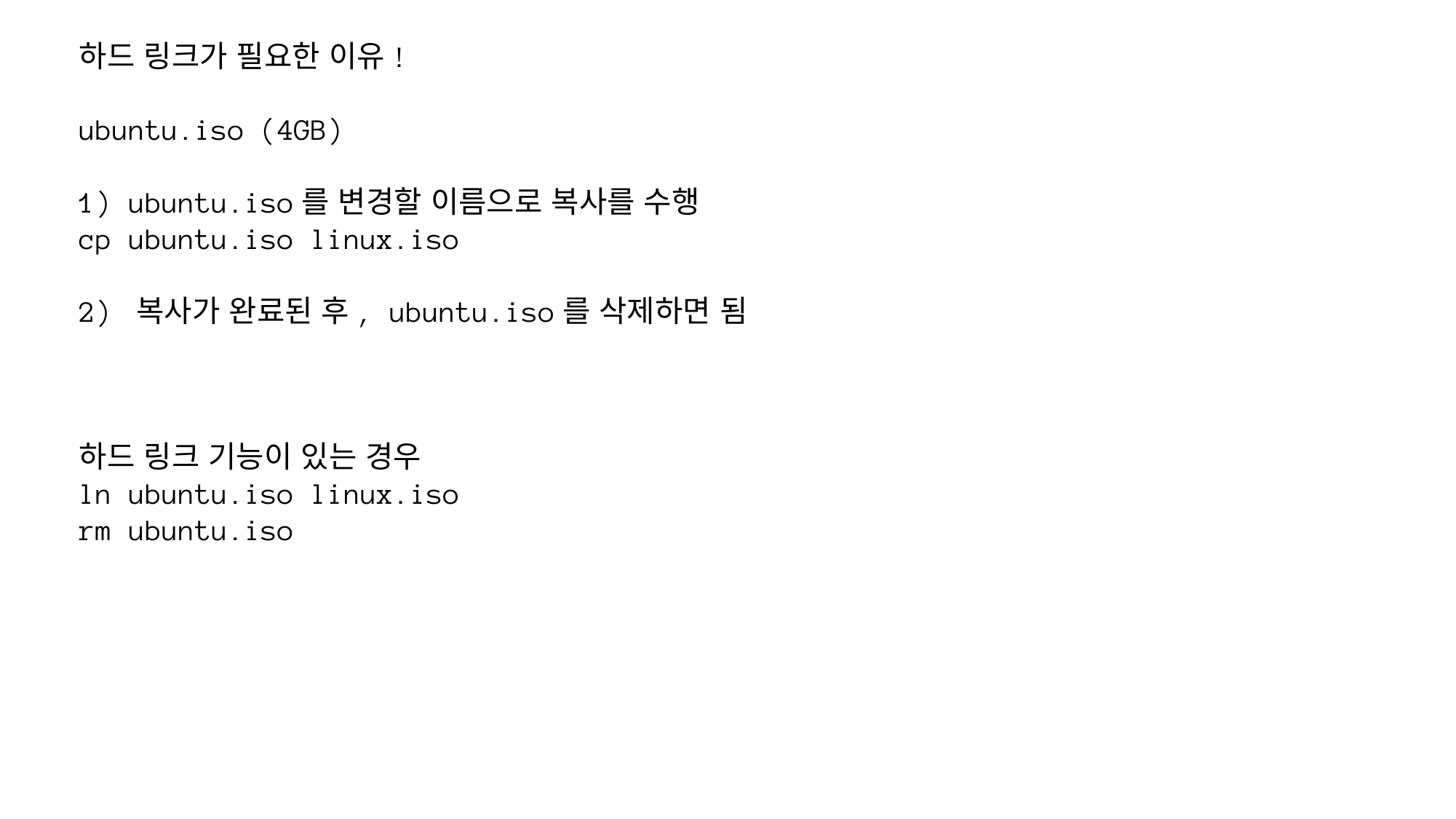

하드 링크가 필요한 이유!

ubuntu.iso (4GB)

1) ubuntu.iso를 변경할 이름으로 복사를 수행
cp ubuntu.iso linux.iso

2) 복사가 완료된 후, ubuntu.iso를 삭제하면 됨

하드 링크 기능이 있는 경우
ln ubuntu.iso linux.iso
rm ubuntu.iso